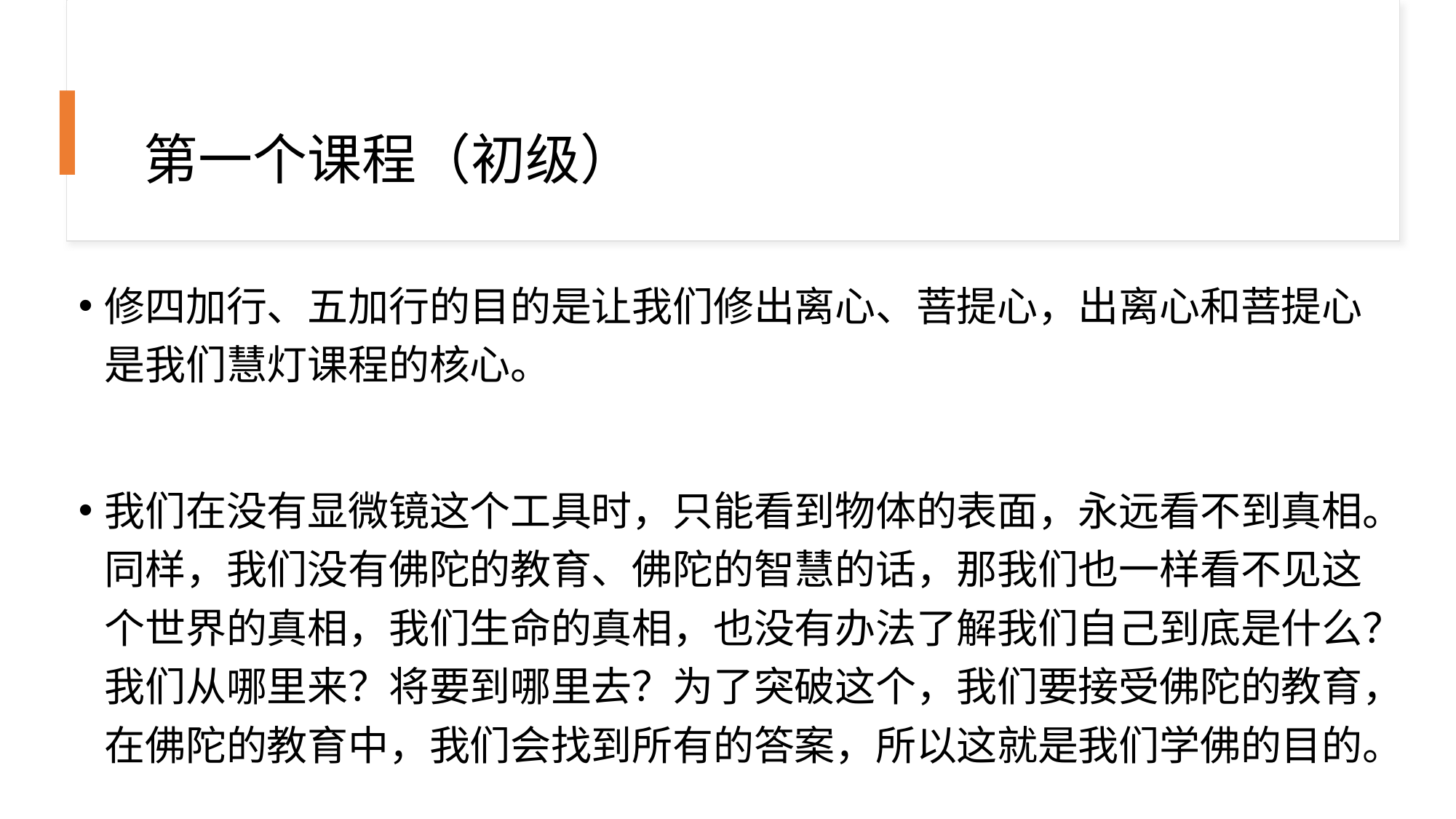

# 第一个课程（初级）

修四加行、五加行的目的是让我们修出离心、菩提心，出离心和菩提心是我们慧灯课程的核心。

我们在没有显微镜这个工具时，只能看到物体的表面，永远看不到真相。同样，我们没有佛陀的教育、佛陀的智慧的话，那我们也一样看不见这个世界的真相，我们生命的真相，也没有办法了解我们自己到底是什么？我们从哪里来？将要到哪里去？为了突破这个，我们要接受佛陀的教育，在佛陀的教育中，我们会找到所有的答案，所以这就是我们学佛的目的。